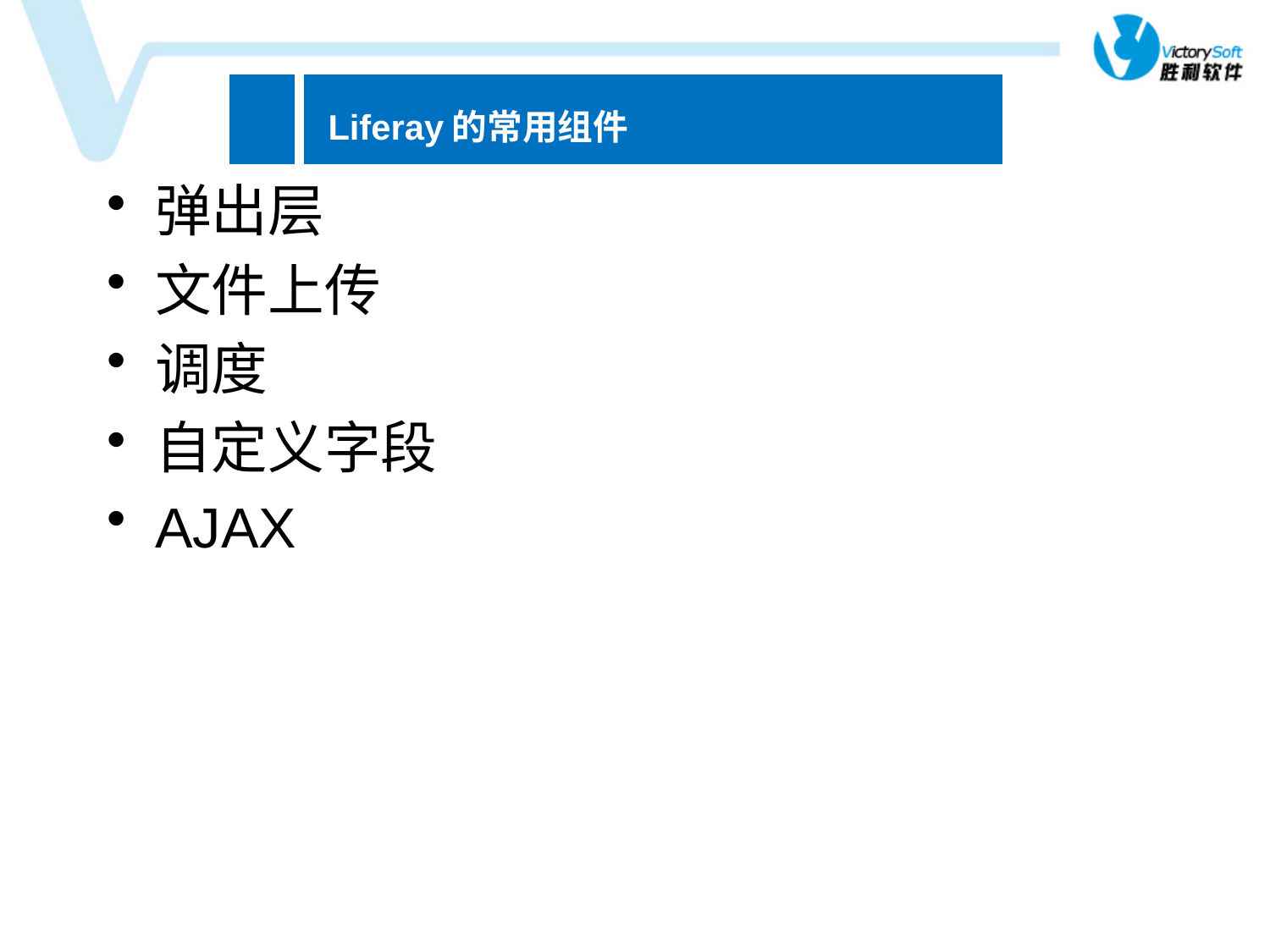

|  | Liferay的常用组件 |
| --- | --- |

弹出层
文件上传
调度
自定义字段
AJAX